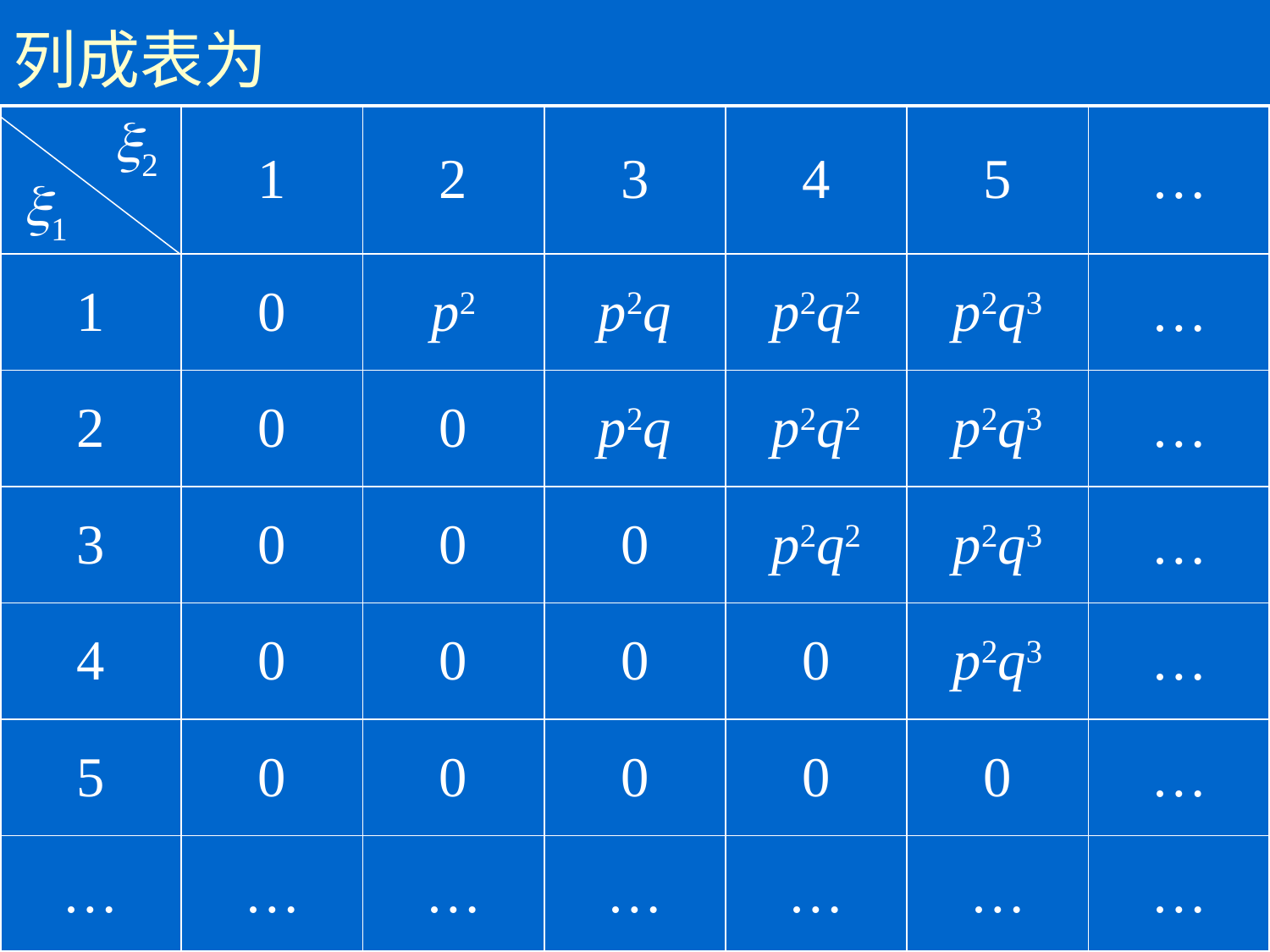

# 列成表为
| ξ1 | ξ2 | 1 | 2 | 3 | 4 | 5 | … |
| --- | --- | --- | --- | --- | --- | --- | --- |
| 1 |  | 0 | p2 | p2q | p2q2 | p2q3 | … |
| 2 |  | 0 | 0 | p2q | p2q2 | p2q3 | … |
| 3 |  | 0 | 0 | 0 | p2q2 | p2q3 | … |
| 4 |  | 0 | 0 | 0 | 0 | p2q3 | … |
| 5 |  | 0 | 0 | 0 | 0 | 0 | … |
| … |  | … | … | … | … | … | … |